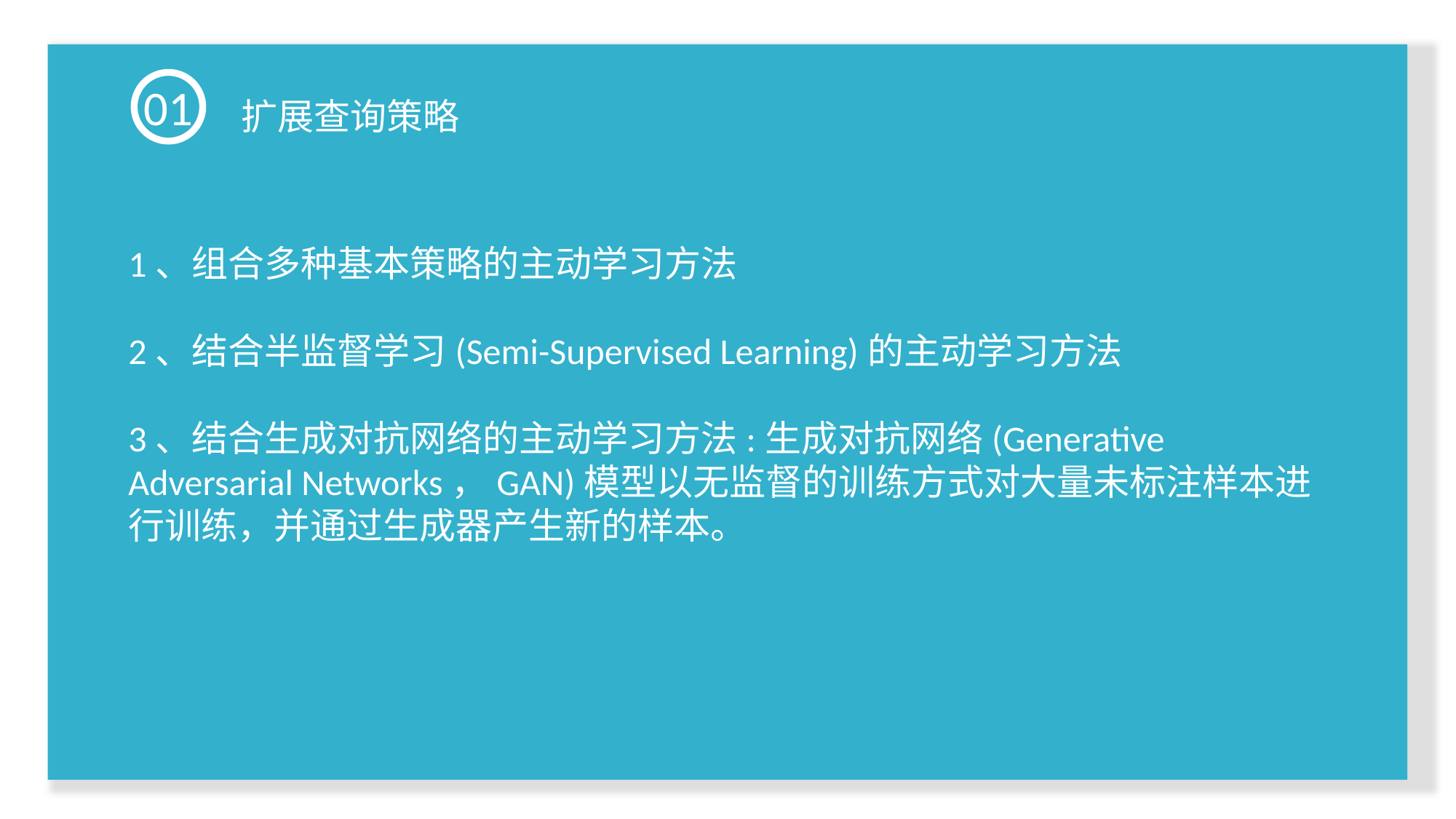

扩展查询策略

01

1、组合多种基本策略的主动学习方法

2、结合半监督学习(Semi-Supervised Learning)的主动学习方法

3、结合生成对抗网络的主动学习方法:生成对抗网络(Generative Adversarial Networks，GAN)模型以无监督的训练方式对大量未标注样本进行训练，并通过生成器产生新的样本。